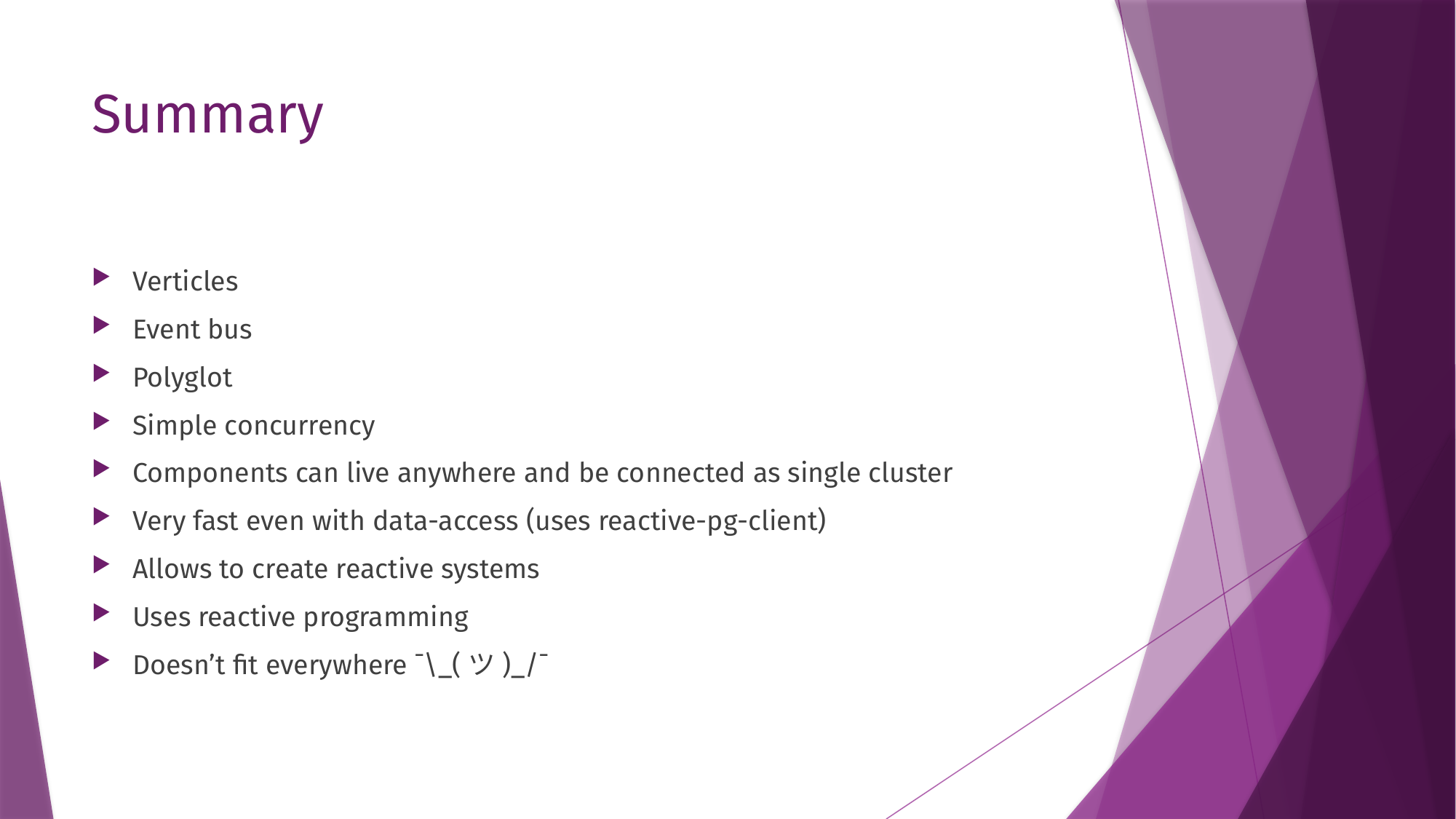

# Summary
Verticles
Event bus
Polyglot
Simple concurrency
Components can live anywhere and be connected as single cluster
Very fast even with data-access (uses reactive-pg-client)
Allows to create reactive systems
Uses reactive programming
Doesn’t fit everywhere ¯\_(ツ)_/¯